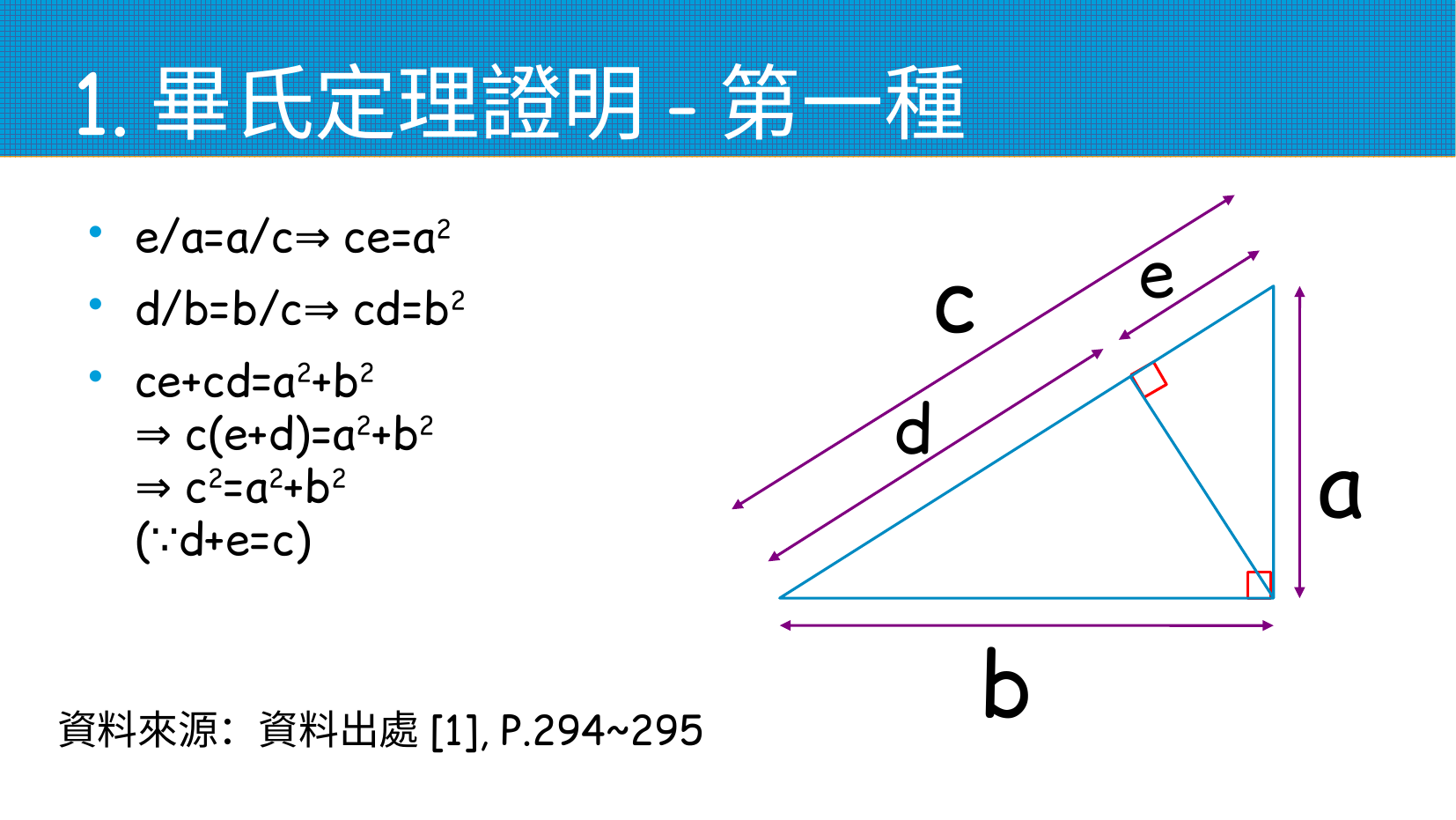

1.畢氏定理證明-第一種
e

c

e/a=a/c⇒ ce=a2
d/b=b/c⇒ cd=b2
ce+cd=a2+b2
⇒ c(e+d)=a2+b2
⇒ c2=a2+b2		(∵d+e=c)

a
d

b

資料來源：資料出處[1], P.294~295